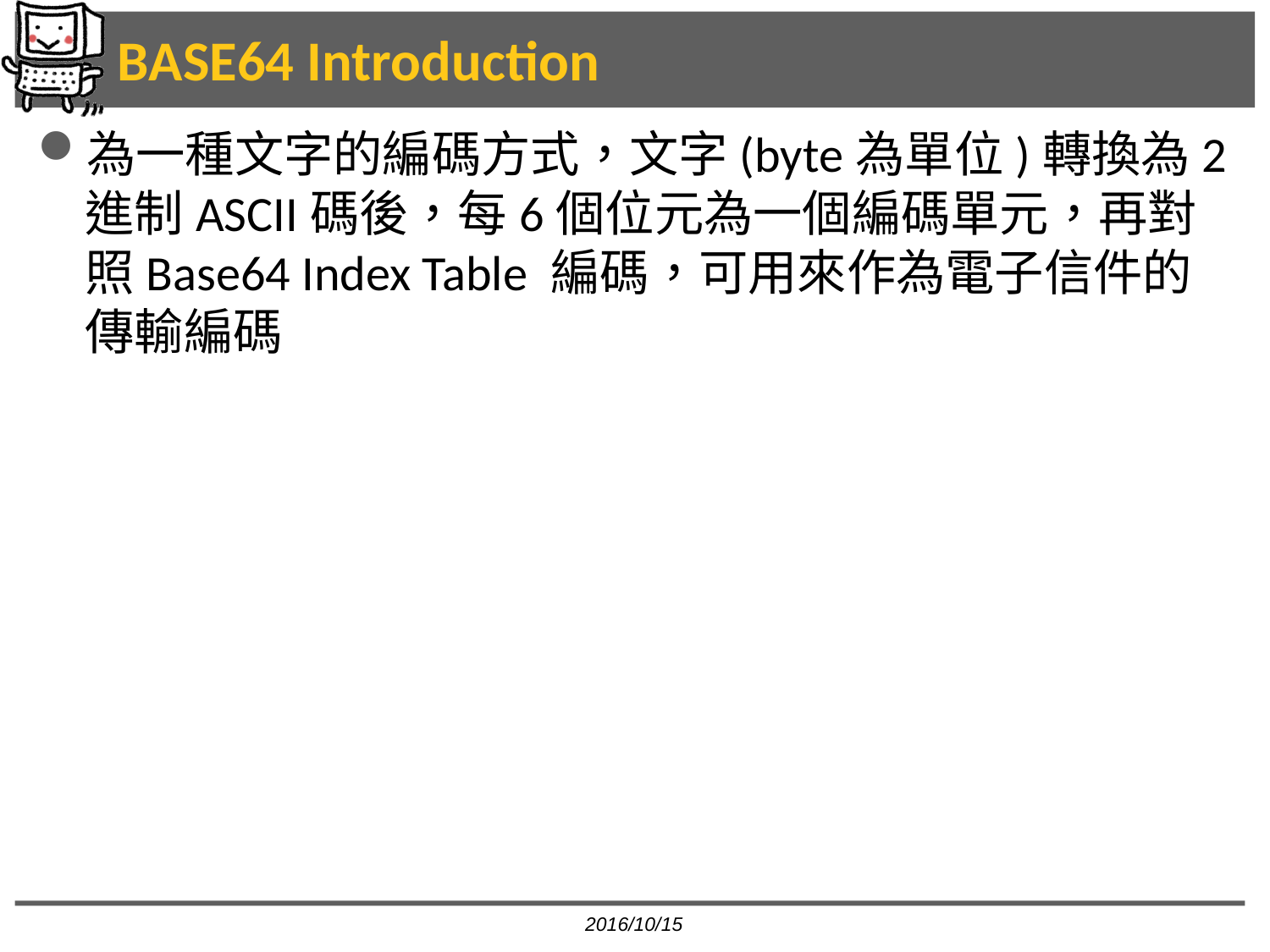

# BASE64 Introduction
為一種文字的編碼方式，文字(byte為單位)轉換為2進制ASCII碼後，每6個位元為一個編碼單元，再對照Base64 Index Table 編碼，可用來作為電子信件的傳輸編碼
2016/10/15